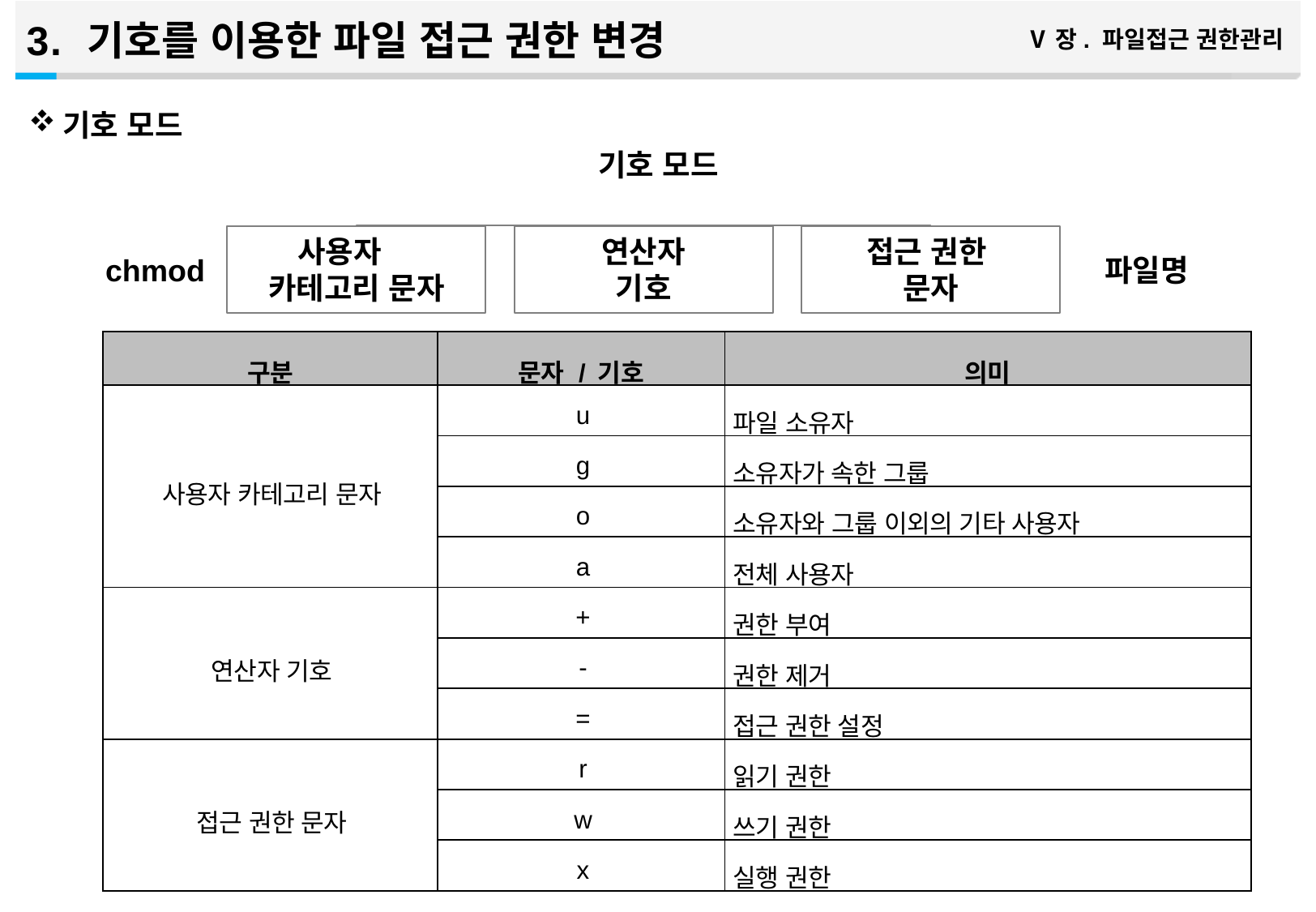

기호를 이용한 파일 접근 권한 변경
Ⅴ장. 파일접근 권한관리
기호 모드

기호 모드
사용자
카테고리 문자
연산자
기호
접근 권한
문자
chmod
파일명
| 구분 | 문자 / 기호 | 의미 |
| --- | --- | --- |
| 사용자 카테고리 문자 | u | 파일 소유자 |
|  | g | 소유자가 속한 그룹 |
|  | o | 소유자와 그룹 이외의 기타 사용자 |
|  | a | 전체 사용자 |
| 연산자 기호 | + | 권한 부여 |
|  | - | 권한 제거 |
|  | = | 접근 권한 설정 |
| 접근 권한 문자 | r | 읽기 권한 |
|  | w | 쓰기 권한 |
|  | x | 실행 권한 |
8